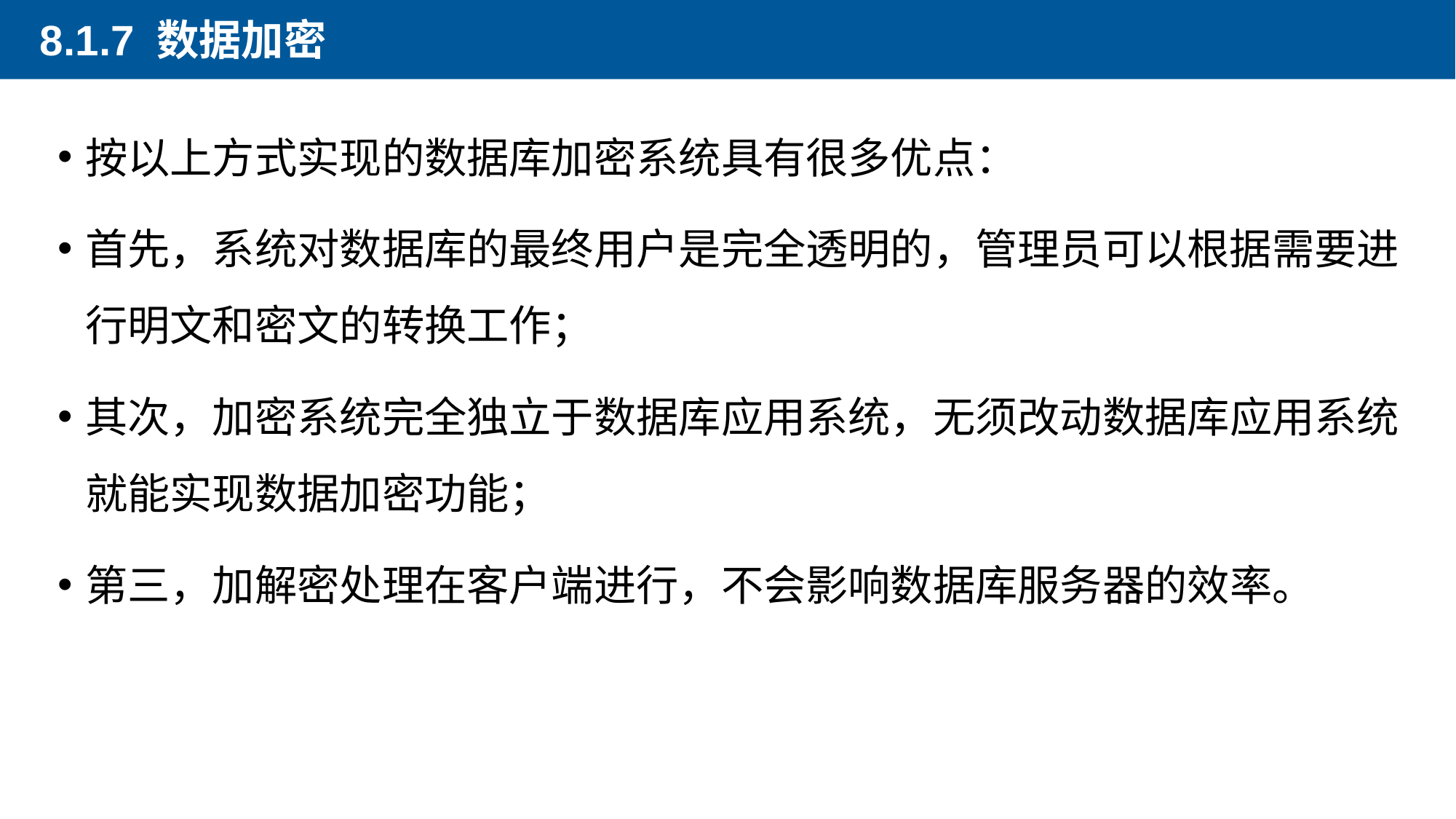

8.1.7 数据加密
按以上方式实现的数据库加密系统具有很多优点：
首先，系统对数据库的最终用户是完全透明的，管理员可以根据需要进行明文和密文的转换工作；
其次，加密系统完全独立于数据库应用系统，无须改动数据库应用系统就能实现数据加密功能；
第三，加解密处理在客户端进行，不会影响数据库服务器的效率。